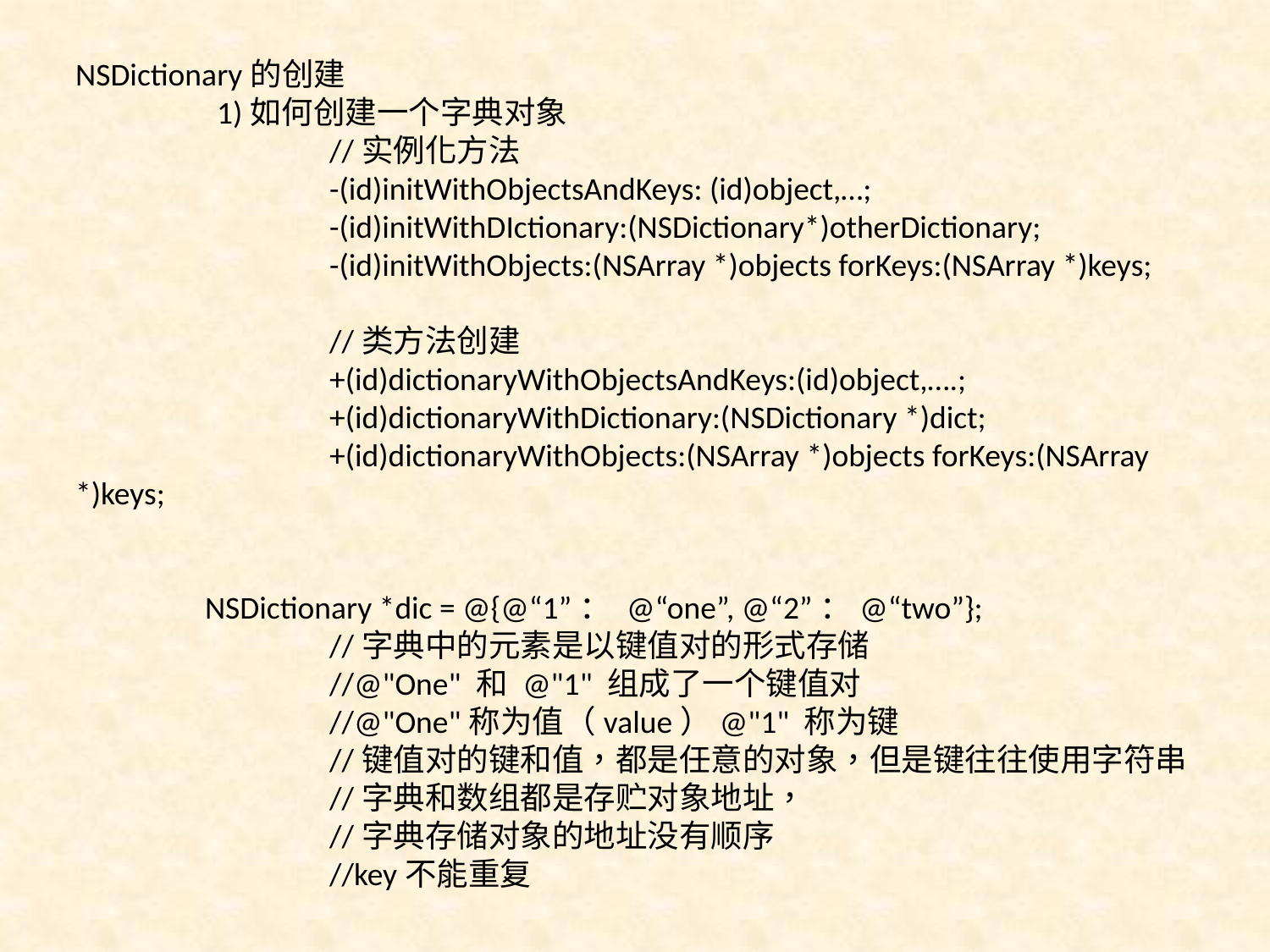

NSDictionary的创建
	  1)如何创建一个字典对象
		//实例化方法
		-(id)initWithObjectsAndKeys: (id)object,…;
		-(id)initWithDIctionary:(NSDictionary*)otherDictionary;
		-(id)initWithObjects:(NSArray *)objects forKeys:(NSArray *)keys;

		//类方法创建
		+(id)dictionaryWithObjectsAndKeys:(id)object,….;
		+(id)dictionaryWithDictionary:(NSDictionary *)dict;
		+(id)dictionaryWithObjects:(NSArray *)objects forKeys:(NSArray *)keys;

                  NSDictionary *dic = @{@“1”： @“one”, @“2”：@“two”};
		//字典中的元素是以键值对的形式存储
		//@"One" 和 @"1" 组成了一个键值对
		//@"One"称为值（value）@"1" 称为键
		//键值对的键和值，都是任意的对象，但是键往往使用字符串
		//字典和数组都是存贮对象地址，
		//字典存储对象的地址没有顺序
		//key不能重复